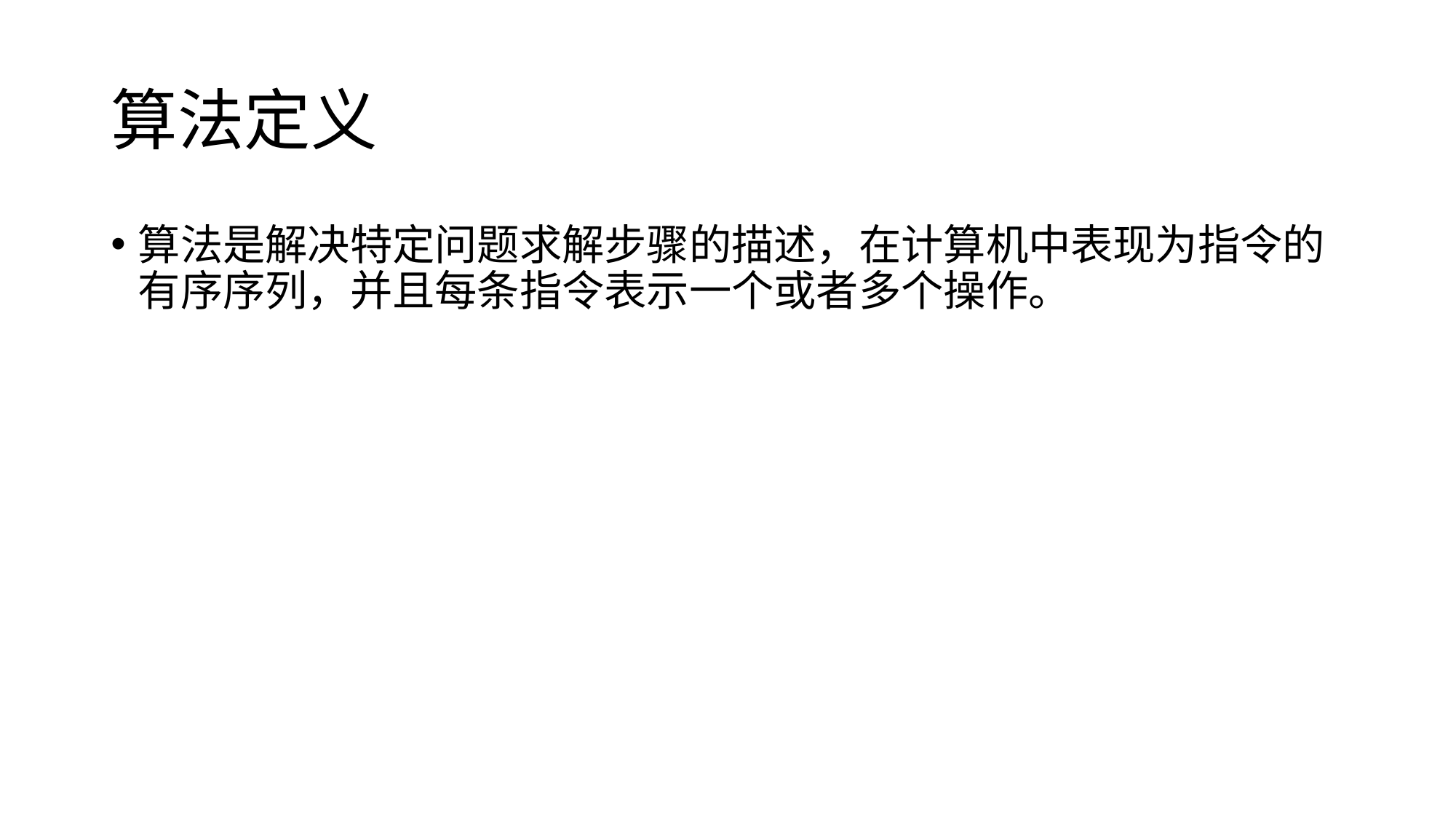

# 算法定义
算法是解决特定问题求解步骤的描述，在计算机中表现为指令的有序序列，并且每条指令表示一个或者多个操作。